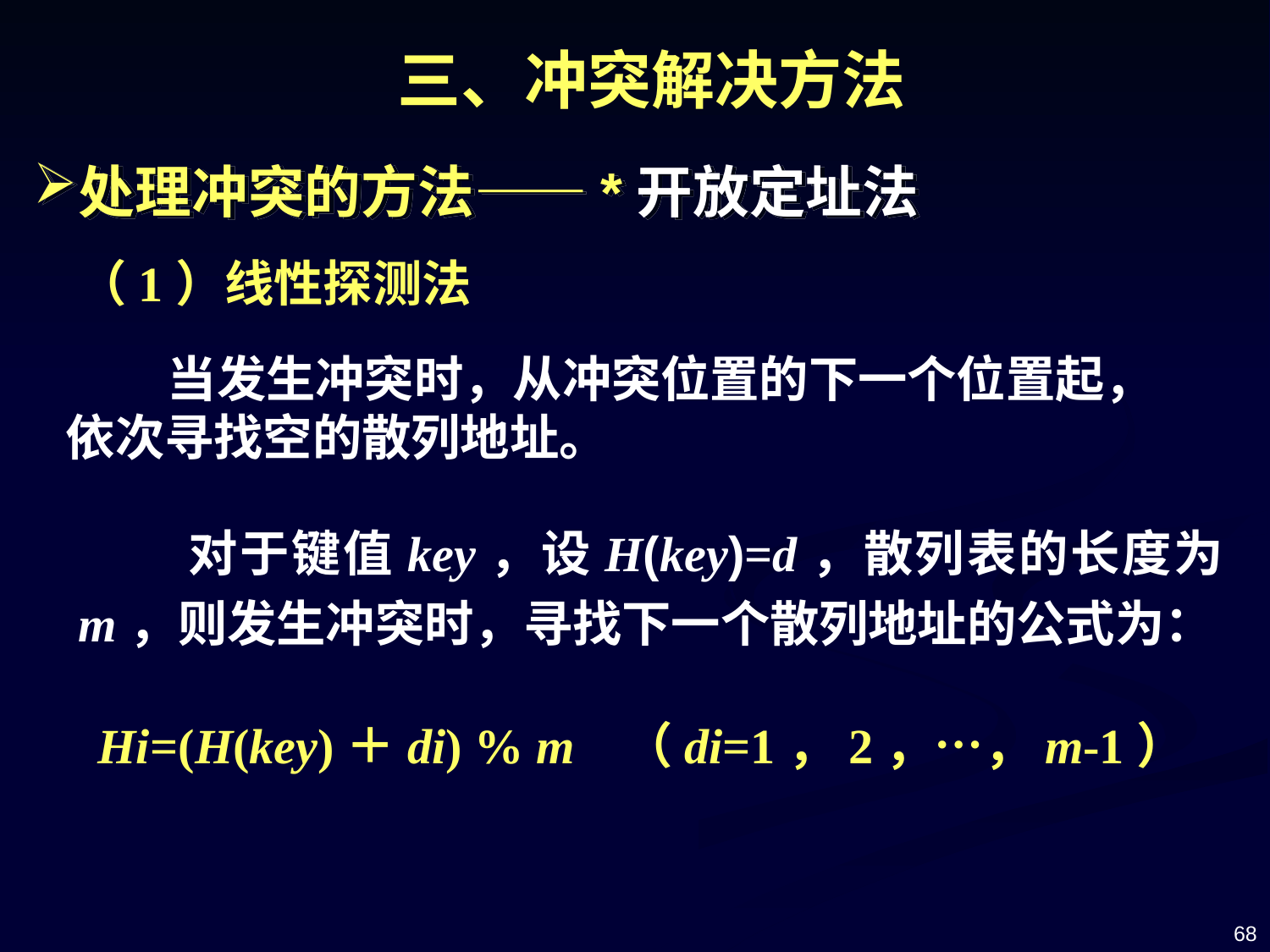

三、冲突解决方法
处理冲突的方法——*开放定址法
（1）线性探测法
        当发生冲突时，从冲突位置的下一个位置起，依次寻找空的散列地址。
       对于键值key，设H(key)=d，散列表的长度为m，则发生冲突时，寻找下一个散列地址的公式为：
 Hi=(H(key)＋di) % m   （di=1，2，…，m-1）
68